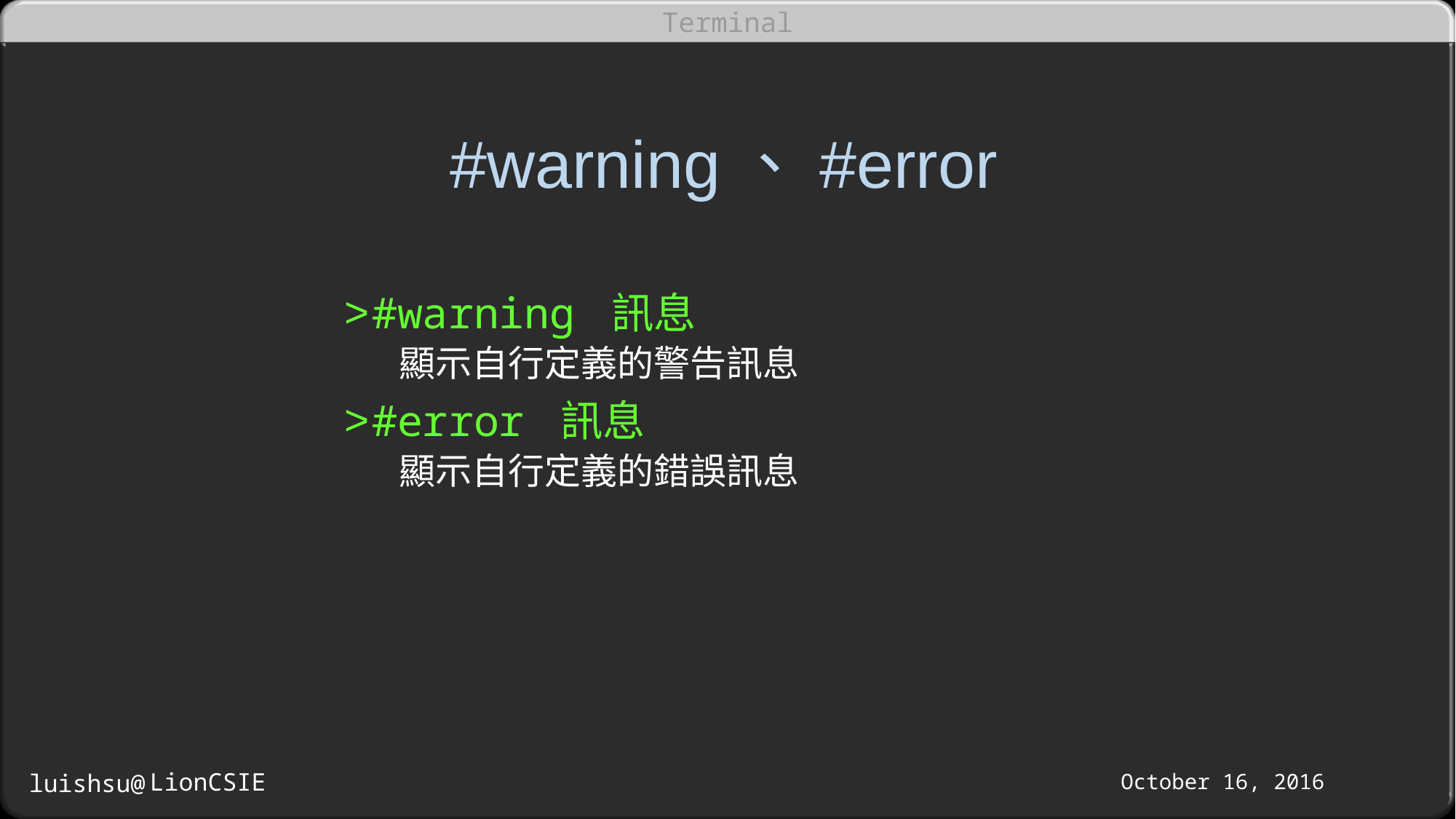

# #warning、#error
#warning 訊息
顯示自行定義的警告訊息
#error 訊息
顯示自行定義的錯誤訊息
October 16, 2016
LionCSIE